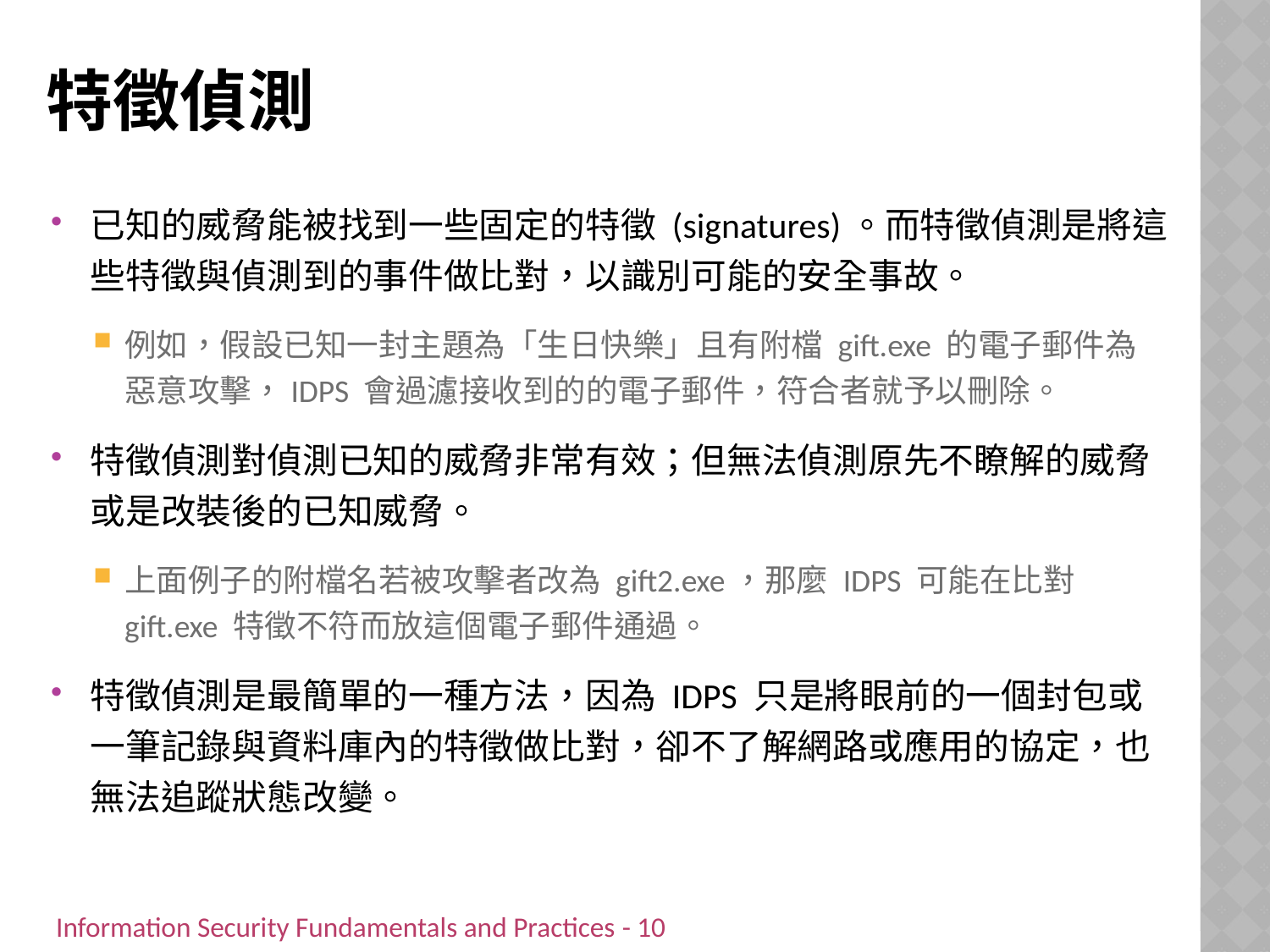

# 特徵偵測
已知的威脅能被找到一些固定的特徵 (signatures)。而特徵偵測是將這些特徵與偵測到的事件做比對，以識別可能的安全事故。
例如，假設已知一封主題為「生日快樂」且有附檔 gift.exe 的電子郵件為惡意攻擊，IDPS 會過濾接收到的的電子郵件，符合者就予以刪除。
特徵偵測對偵測已知的威脅非常有效；但無法偵測原先不瞭解的威脅或是改裝後的已知威脅。
上面例子的附檔名若被攻擊者改為 gift2.exe，那麼 IDPS 可能在比對 gift.exe 特徵不符而放這個電子郵件通過。
特徵偵測是最簡單的一種方法，因為 IDPS 只是將眼前的一個封包或一筆記錄與資料庫內的特徵做比對，卻不了解網路或應用的協定，也無法追蹤狀態改變。